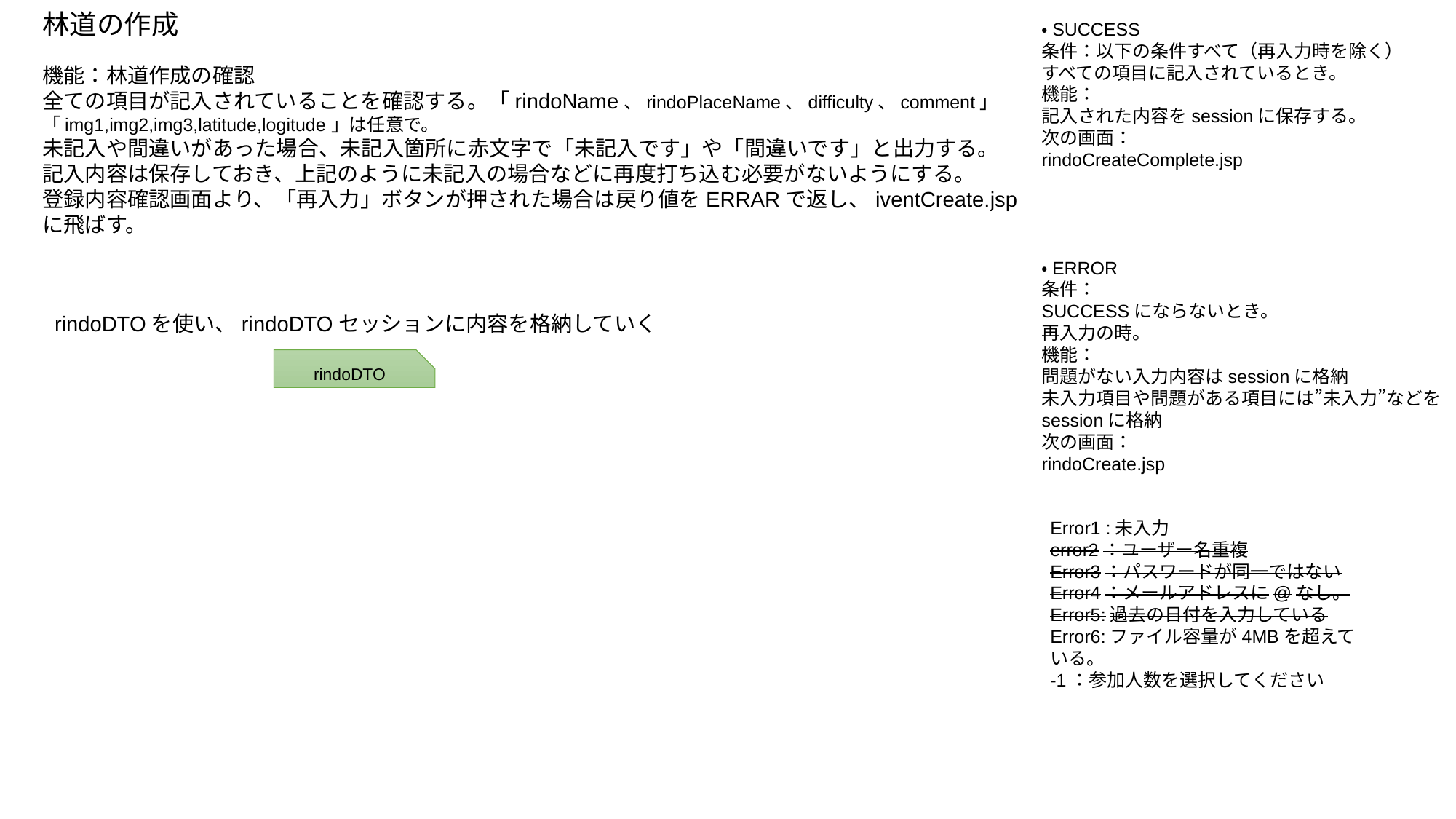

林道の作成
・SUCCESS
条件：以下の条件すべて（再入力時を除く）
すべての項目に記入されているとき。
機能：
記入された内容をsessionに保存する。
次の画面：
rindoCreateComplete.jsp
機能：林道作成の確認
全ての項目が記入されていることを確認する。「rindoName、rindoPlaceName、difficulty、comment」「img1,img2,img3,latitude,logitude」は任意で。
未記入や間違いがあった場合、未記入箇所に赤文字で「未記入です」や「間違いです」と出力する。
記入内容は保存しておき、上記のように未記入の場合などに再度打ち込む必要がないようにする。
登録内容確認画面より、「再入力」ボタンが押された場合は戻り値をERRARで返し、iventCreate.jspに飛ばす。
・ERROR
条件：
SUCCESSにならないとき。
再入力の時。
機能：
問題がない入力内容はsessionに格納
未入力項目や問題がある項目には”未入力”などをsessionに格納
次の画面：
rindoCreate.jsp
rindoDTOを使い、rindoDTOセッションに内容を格納していく
rindoDTO
Error1 :未入力
error2：ユーザー名重複
Error3：パスワードが同一ではない
Error4：メールアドレスに@なし。
Error5:過去の日付を入力している
Error6:ファイル容量が4MBを超えている。
-1：参加人数を選択してください